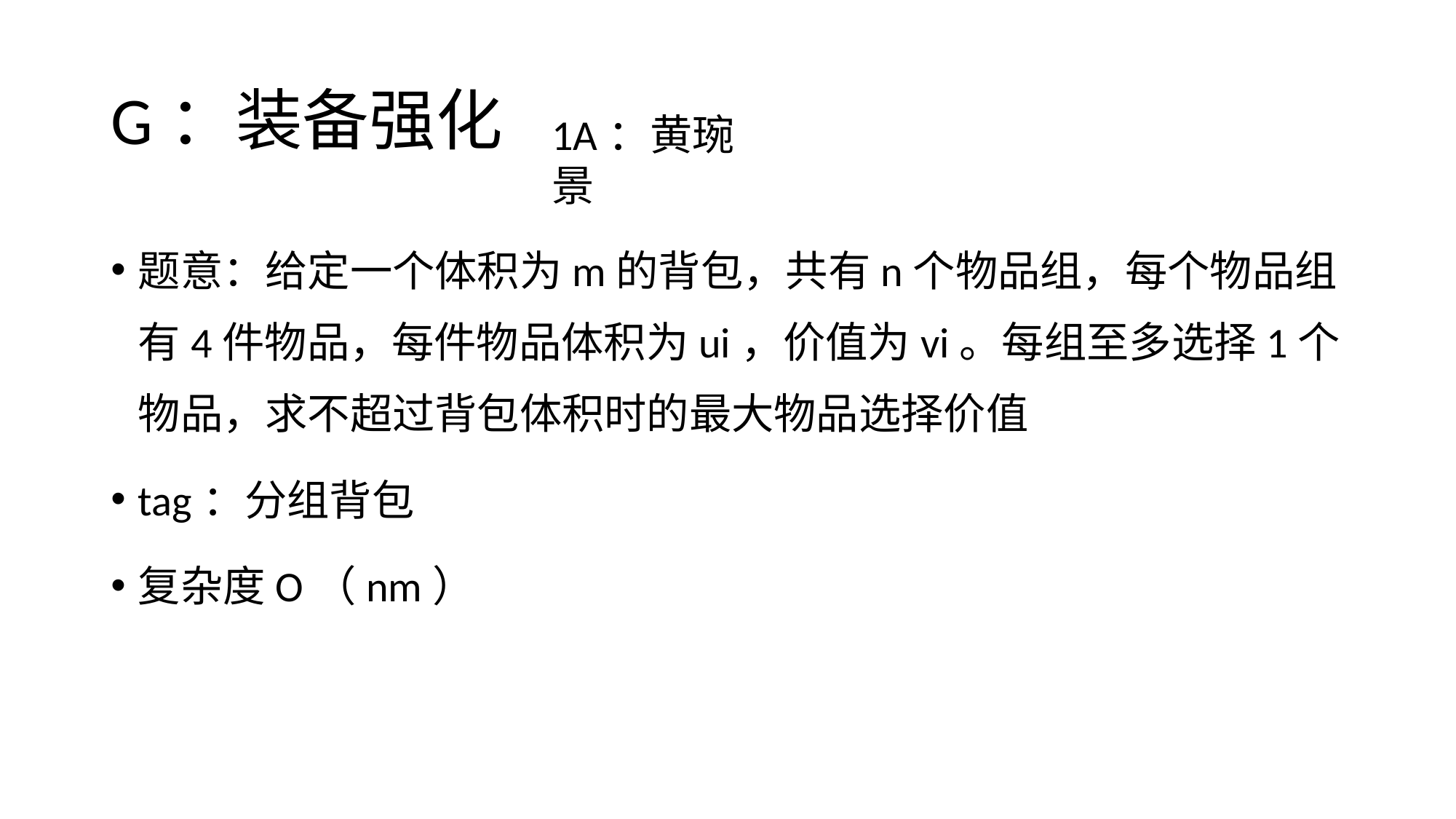

# G：装备强化
1A：黄琬景

题意：给定一个体积为m的背包，共有n个物品组，每个物品组有4件物品，每件物品体积为ui，价值为vi。每组至多选择1个物品，求不超过背包体积时的最大物品选择价值
tag：分组背包
复杂度O（nm）